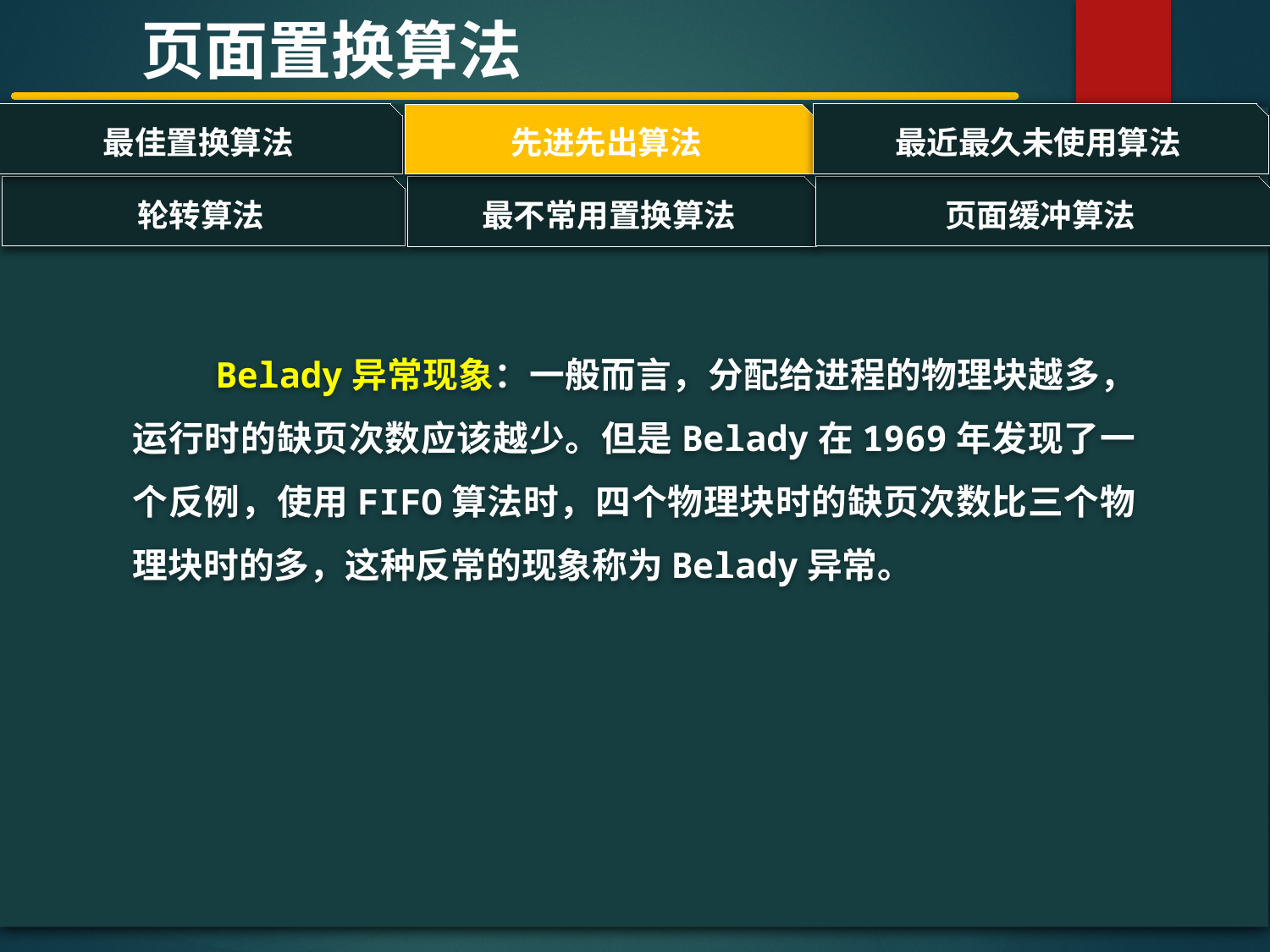

页面置换算法
最佳置换算法
最近最久未使用算法
先进先出算法
轮转算法
页面缓冲算法
最不常用置换算法
#
 Belady异常现象：一般而言，分配给进程的物理块越多，运行时的缺页次数应该越少。但是Belady在1969年发现了一个反例，使用FIFO算法时，四个物理块时的缺页次数比三个物理块时的多，这种反常的现象称为Belady异常。